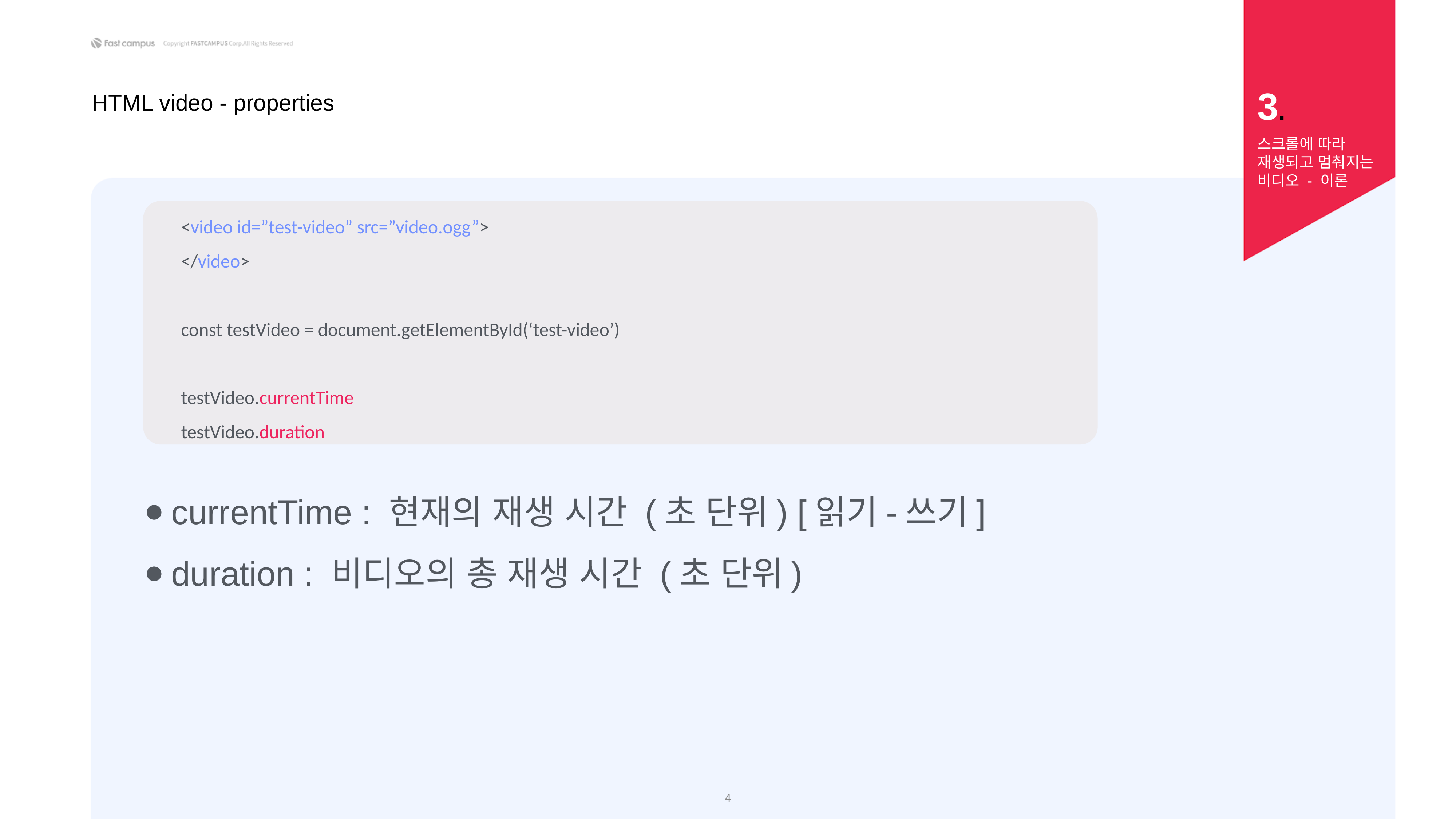

3.
HTML video - properties
스크롤에 따라 재생되고 멈춰지는 비디오 - 이론
<video id=”test-video” src=”video.ogg”>
</video>

const testVideo = document.getElementById(‘test-video’)

testVideo.currentTime
testVideo.duration
currentTime : 현재의 재생 시간 (초 단위) [읽기-쓰기]
duration : 비디오의 총 재생 시간 (초 단위)
4